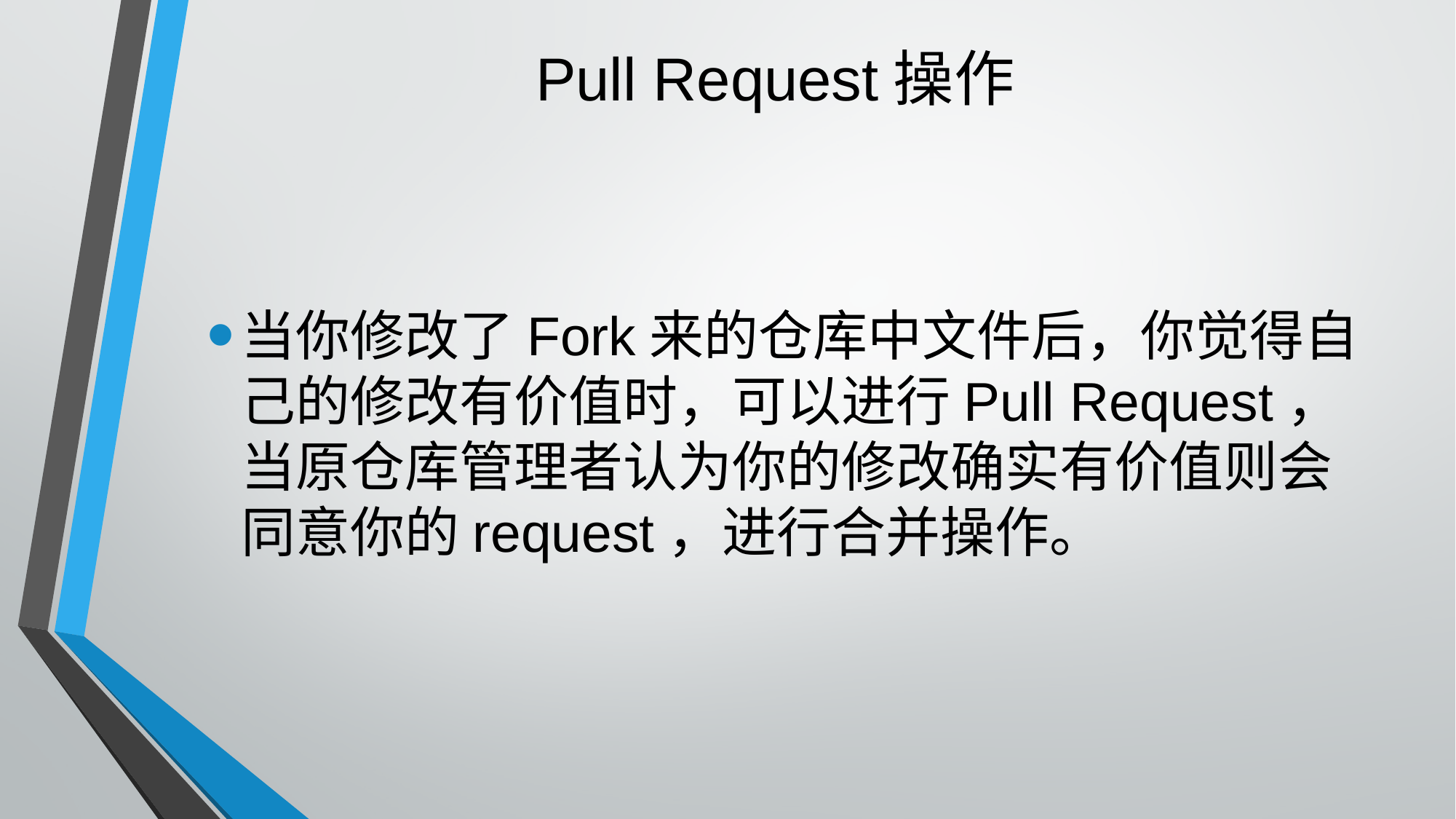

# Pull Request操作
当你修改了Fork来的仓库中文件后，你觉得自己的修改有价值时，可以进行Pull Request，当原仓库管理者认为你的修改确实有价值则会同意你的request，进行合并操作。